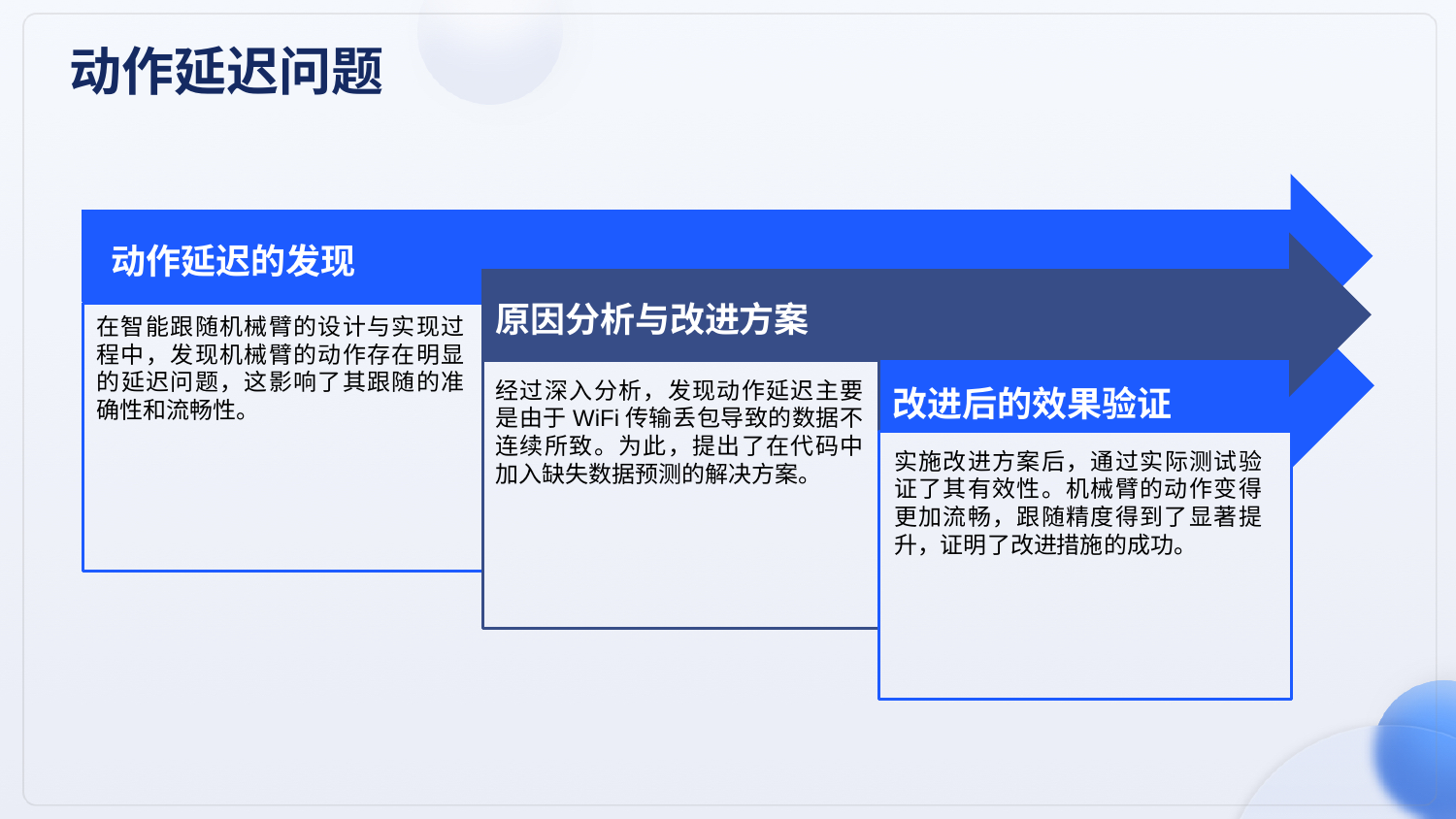

动作延迟问题

动作延迟的发现

原因分析与改进方案
在智能跟随机械臂的设计与实现过程中，发现机械臂的动作存在明显的延迟问题，这影响了其跟随的准确性和流畅性。

经过深入分析，发现动作延迟主要是由于WiFi传输丢包导致的数据不连续所致。为此，提出了在代码中加入缺失数据预测的解决方案。

改进后的效果验证

实施改进方案后，通过实际测试验证了其有效性。机械臂的动作变得更加流畅，跟随精度得到了显著提升，证明了改进措施的成功。